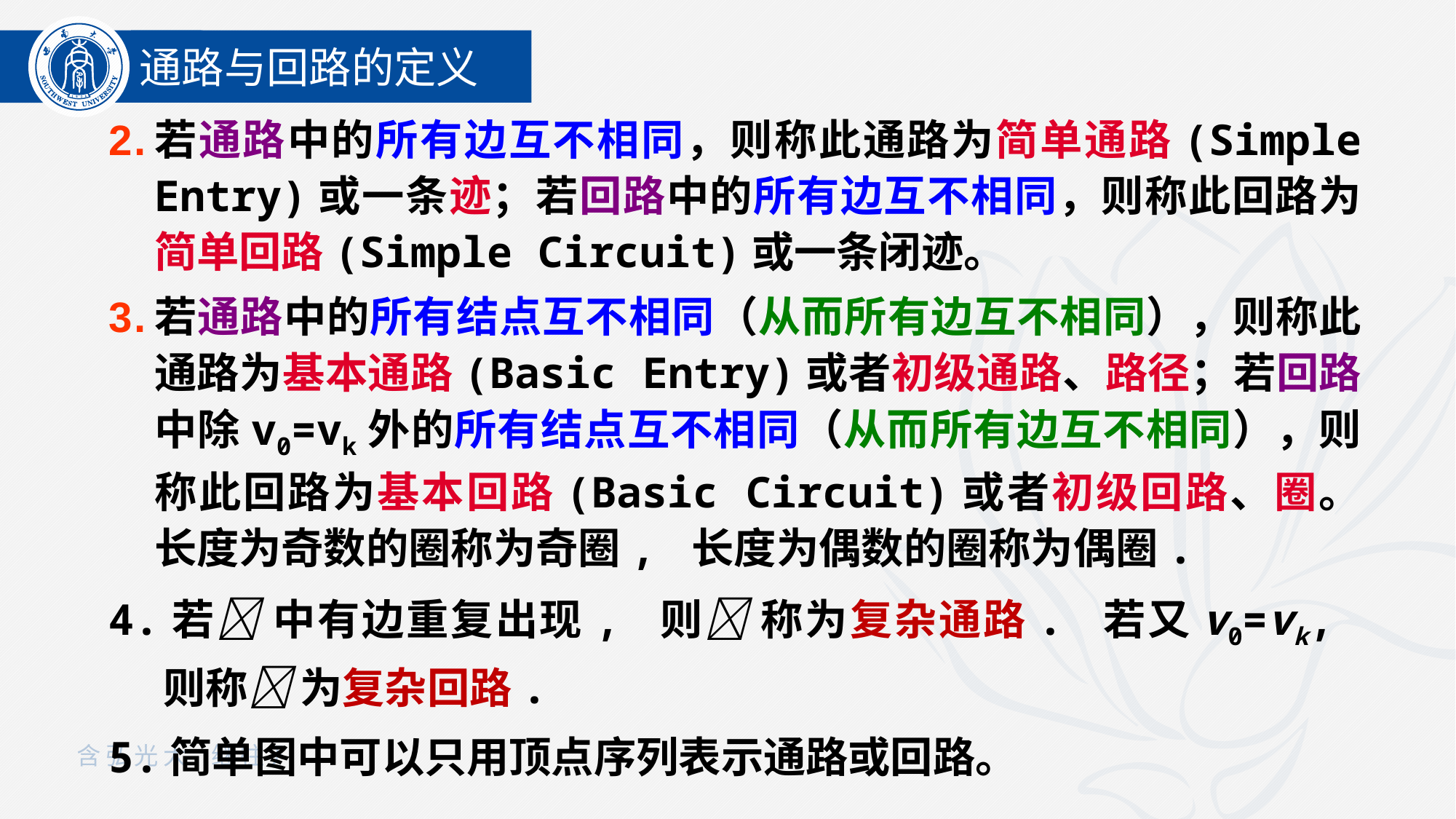

通路与回路的定义
若通路中的所有边互不相同，则称此通路为简单通路(Simple Entry)或一条迹；若回路中的所有边互不相同，则称此回路为简单回路(Simple Circuit)或一条闭迹。
若通路中的所有结点互不相同（从而所有边互不相同），则称此通路为基本通路(Basic Entry)或者初级通路、路径；若回路中除v0=vk外的所有结点互不相同（从而所有边互不相同），则称此回路为基本回路(Basic Circuit)或者初级回路、圈。长度为奇数的圈称为奇圈, 长度为偶数的圈称为偶圈.
4.若Γ 中有边重复出现, 则Γ 称为复杂通路. 若又v0=vk,  则称Γ 为复杂回路.
5.简单图中可以只用顶点序列表示通路或回路。